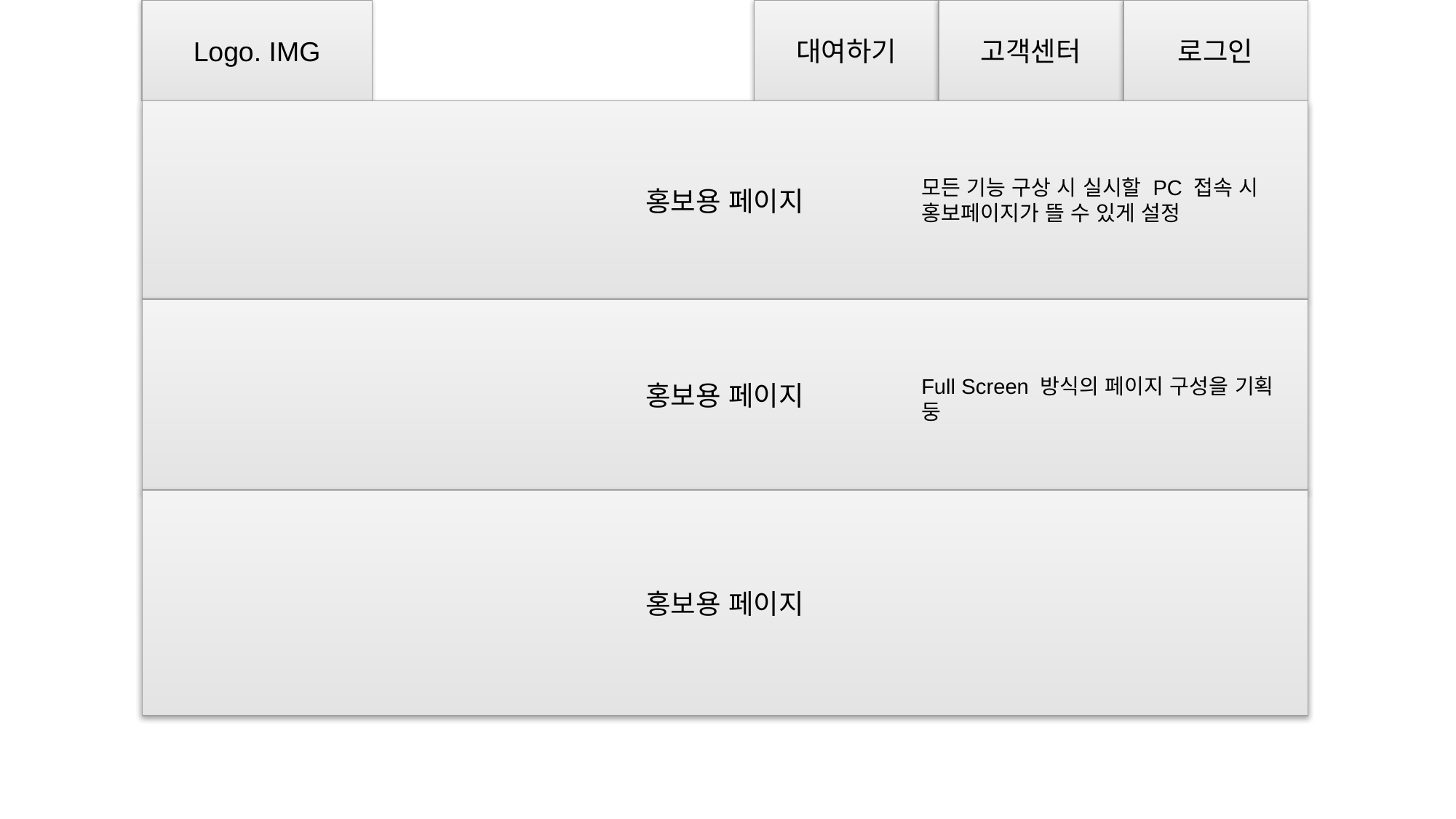

대여하기
로그인
Logo. IMG
고객센터
홍보용 페이지
모든 기능 구상 시 실시할 PC 접속 시 홍보페이지가 뜰 수 있게 설정
홍보용 페이지
Full Screen 방식의 페이지 구성을 기획 둥
홍보용 페이지